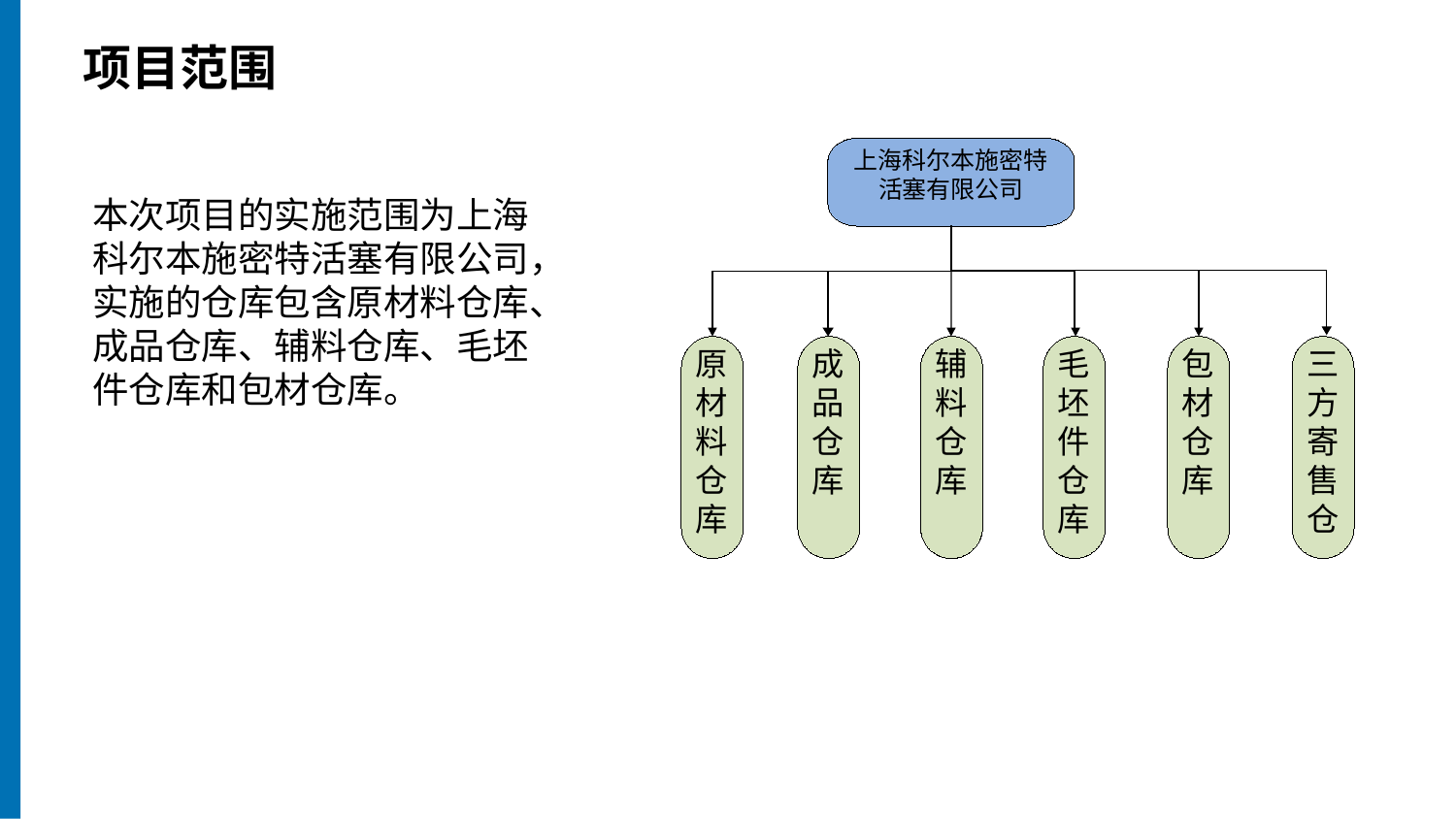

# 项目范围
上海科尔本施密特活塞有限公司
本次项目的实施范围为上海科尔本施密特活塞有限公司，实施的仓库包含原材料仓库、成品仓库、辅料仓库、毛坯件仓库和包材仓库。

原材料仓库
成品仓库
辅料仓库
毛坯件仓库
包材仓库
三方寄售仓